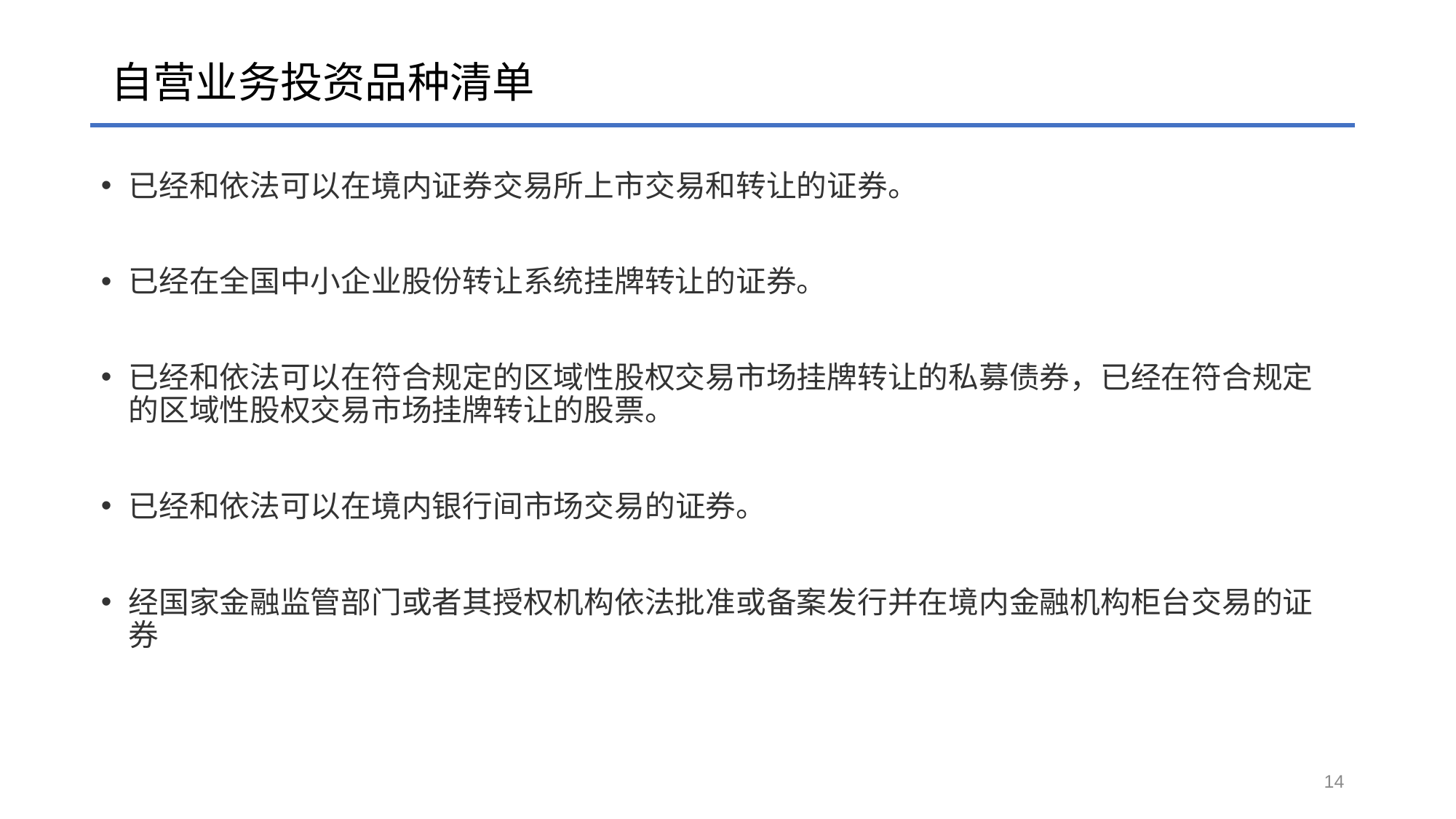

# 自营业务投资品种清单
已经和依法可以在境内证券交易所上市交易和转让的证券。

已经在全国中小企业股份转让系统挂牌转让的证券。

已经和依法可以在符合规定的区域性股权交易市场挂牌转让的私募债券，已经在符合规定的区域性股权交易市场挂牌转让的股票。

已经和依法可以在境内银行间市场交易的证券。

经国家金融监管部门或者其授权机构依法批准或备案发行并在境内金融机构柜台交易的证券
14